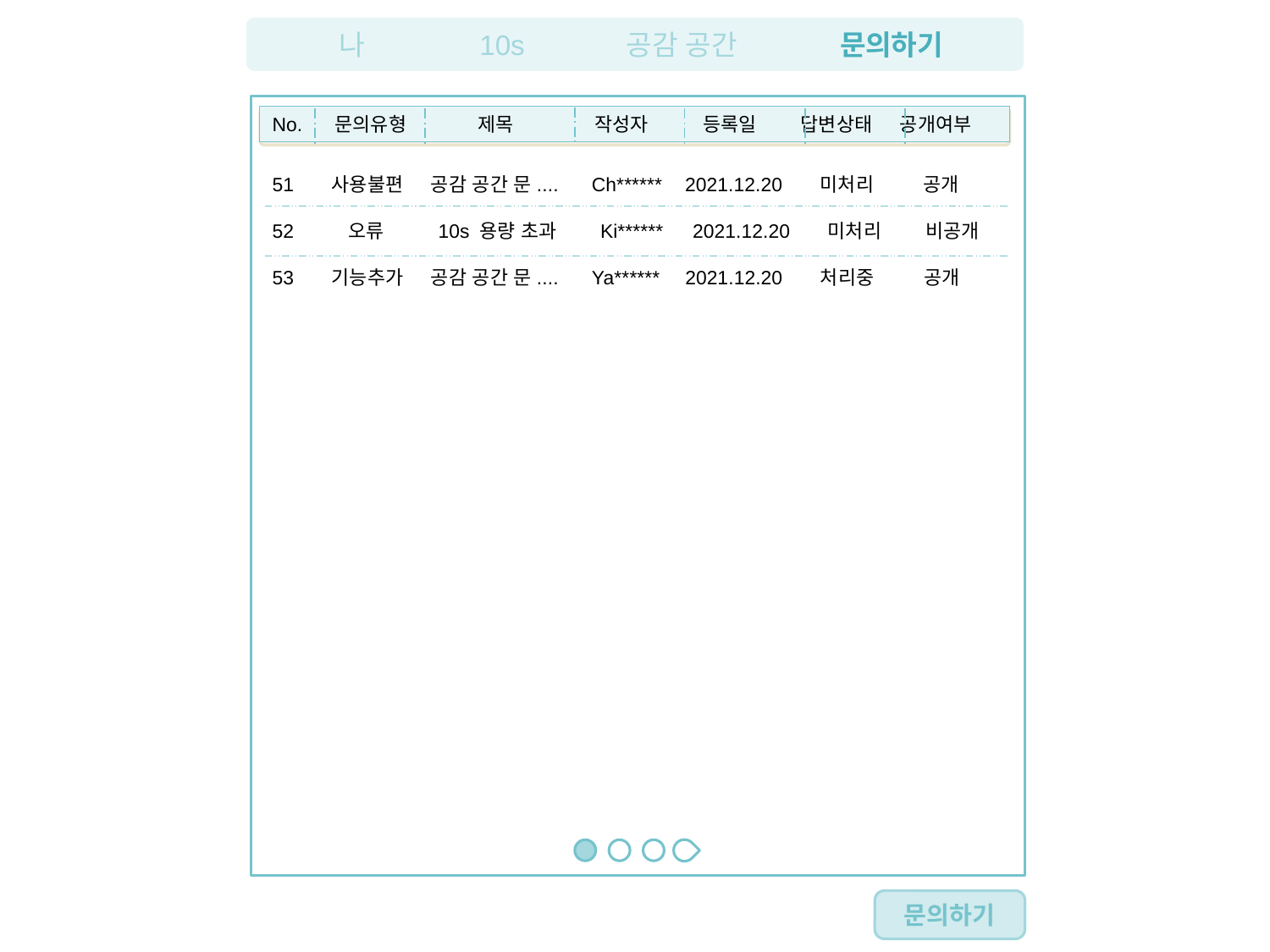

10s
나
공감 공간
문의하기

No.     문의유형             제목               작성자          등록일         답변상태     공개여부

51      사용불편     공감 공간 문....      Ch******     2021.12.20      미처리         공개
52         오류         10s 용량 초과       Ki******      2021.12.20      미처리        비공개
53      기능추가     공감 공간 문....      Ya******      2021.12.20      처리중          공개

문의하기